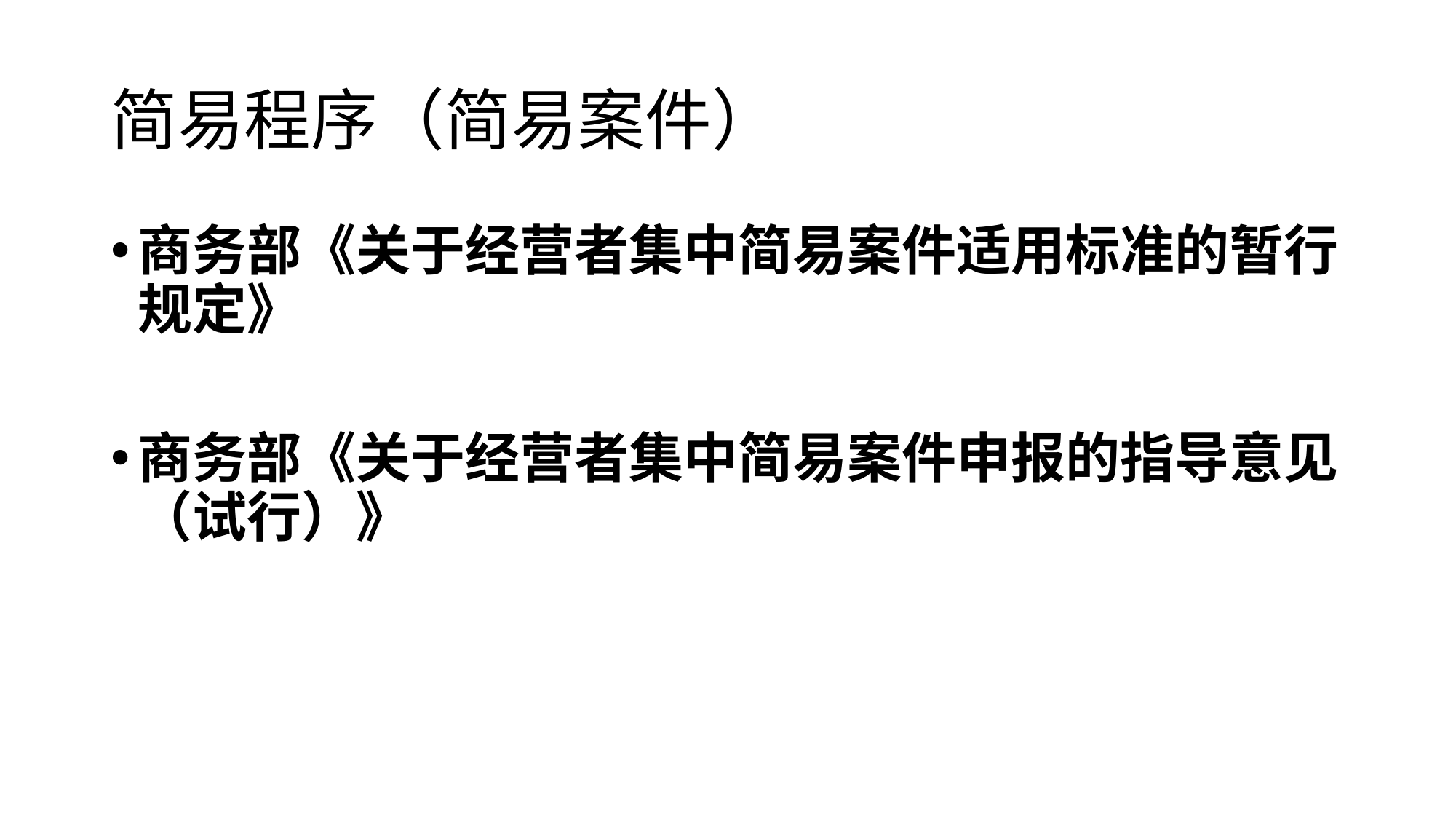

# 简易程序（简易案件）
商务部《关于经营者集中简易案件适用标准的暂行规定》

商务部《关于经营者集中简易案件申报的指导意见（试行）》